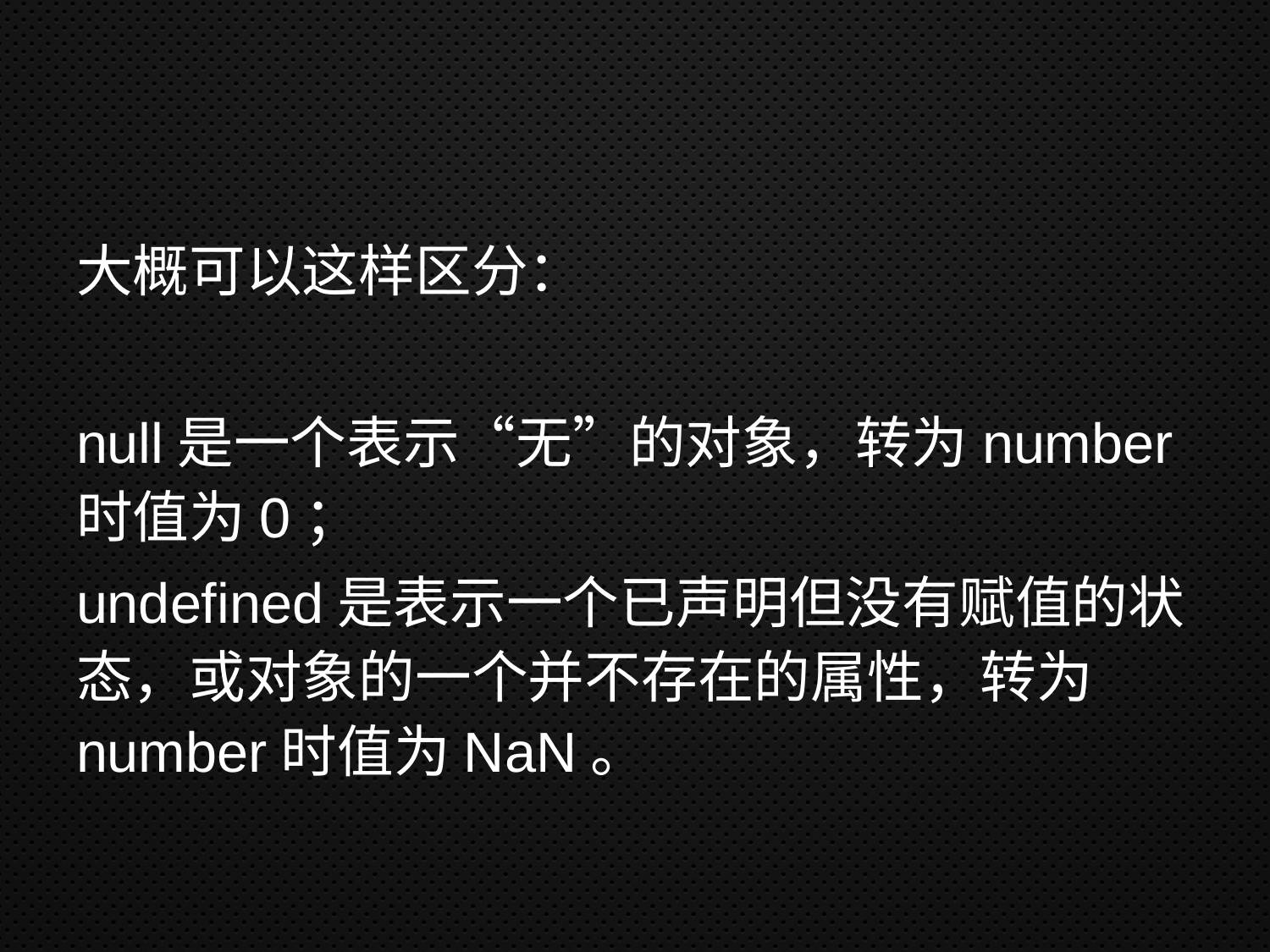

#
大概可以这样区分：

null是一个表示“无”的对象，转为number时值为0；
undefined是表示一个已声明但没有赋值的状态，或对象的一个并不存在的属性，转为number时值为NaN。